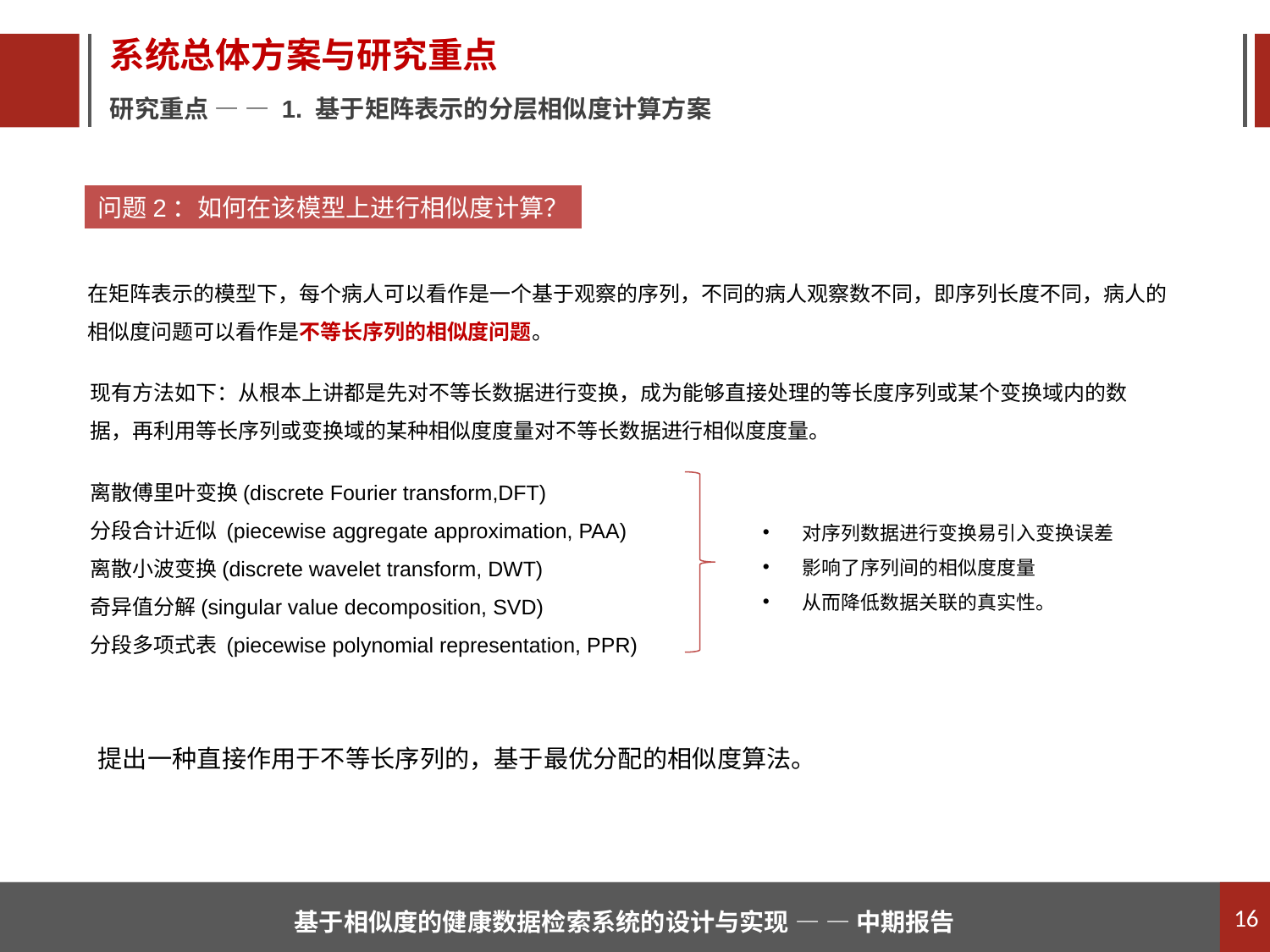

系统总体方案与研究重点

研究重点 — — 1. 基于矩阵表示的分层相似度计算方案
问题2：如何在该模型上进行相似度计算？
在矩阵表示的模型下，每个病人可以看作是一个基于观察的序列，不同的病人观察数不同，即序列长度不同，病人的相似度问题可以看作是不等长序列的相似度问题。
现有方法如下：从根本上讲都是先对不等长数据进行变换，成为能够直接处理的等长度序列或某个变换域内的数据，再利用等长序列或变换域的某种相似度度量对不等长数据进行相似度度量。
离散傅里叶变换(discrete Fourier transform,DFT)
分段合计近似 (piecewise aggregate approximation, PAA)
离散小波变换(discrete wavelet transform, DWT)
奇异值分解(singular value decomposition, SVD)
分段多项式表 (piecewise polynomial representation, PPR)

对序列数据进行变换易引入变换误差
影响了序列间的相似度度量
从而降低数据关联的真实性。
提出一种直接作用于不等长序列的，基于最优分配的相似度算法。

16
基于相似度的健康数据检索系统的设计与实现 — — 中期报告